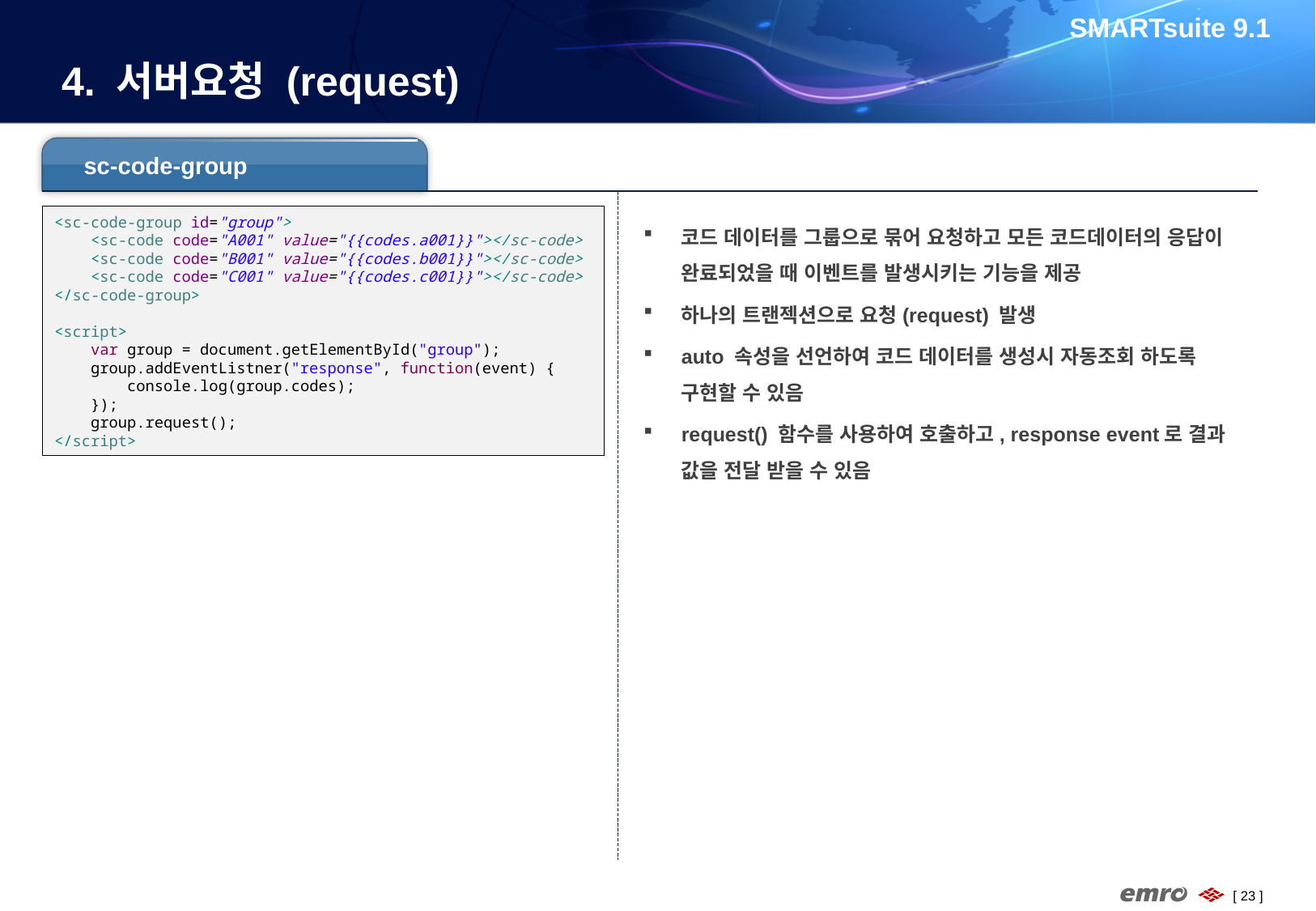

SMARTsuite 9.1
# 4. 서버요청 (request)

sc-code-group
<sc-code-group id="group">
    <sc-code code="A001" value="{{codes.a001}}"></sc-code>
    <sc-code code="B001" value="{{codes.b001}}"></sc-code>
    <sc-code code="C001" value="{{codes.c001}}"></sc-code>
</sc-code-group>

<script>
    var group = document.getElementById("group");
    group.addEventListner("response", function(event) {
        console.log(group.codes);
    });
    group.request();
</script>
코드 데이터를 그룹으로 묶어 요청하고 모든 코드데이터의 응답이 완료되었을 때 이벤트를 발생시키는 기능을 제공
하나의 트랜젝션으로 요청(request) 발생
auto 속성을 선언하여 코드 데이터를 생성시 자동조회 하도록 구현할 수 있음
request() 함수를 사용하여 호출하고, response event로 결과 값을 전달 받을 수 있음